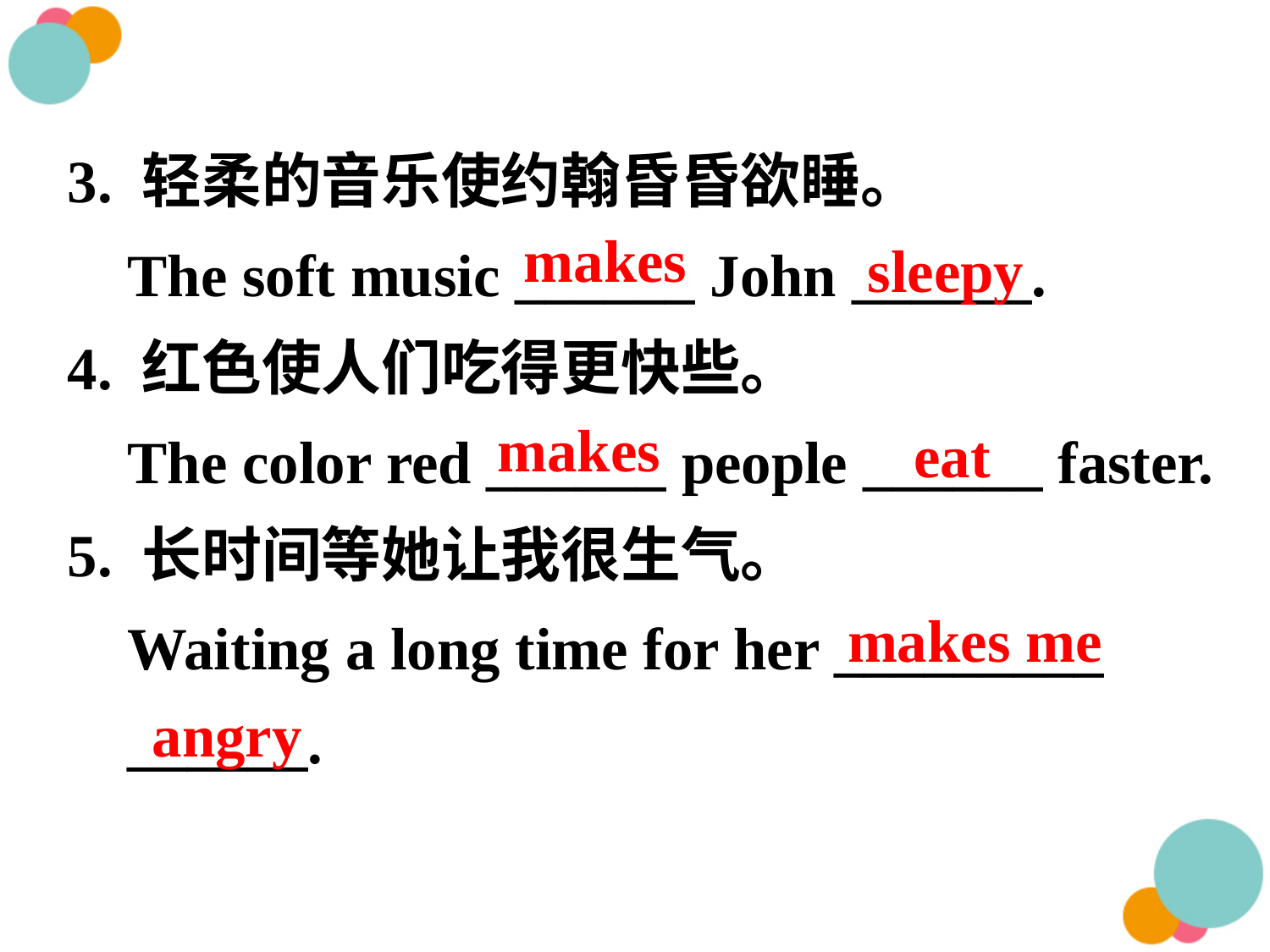

3. 轻柔的音乐使约翰昏昏欲睡。
    The soft music ______ John ______.
4. 红色使人们吃得更快些。
    The color red ______ people ______ faster.
5. 长时间等她让我很生气。
    Waiting a long time for her _________
    ______.
makes
sleepy
makes
eat
makes me
angry